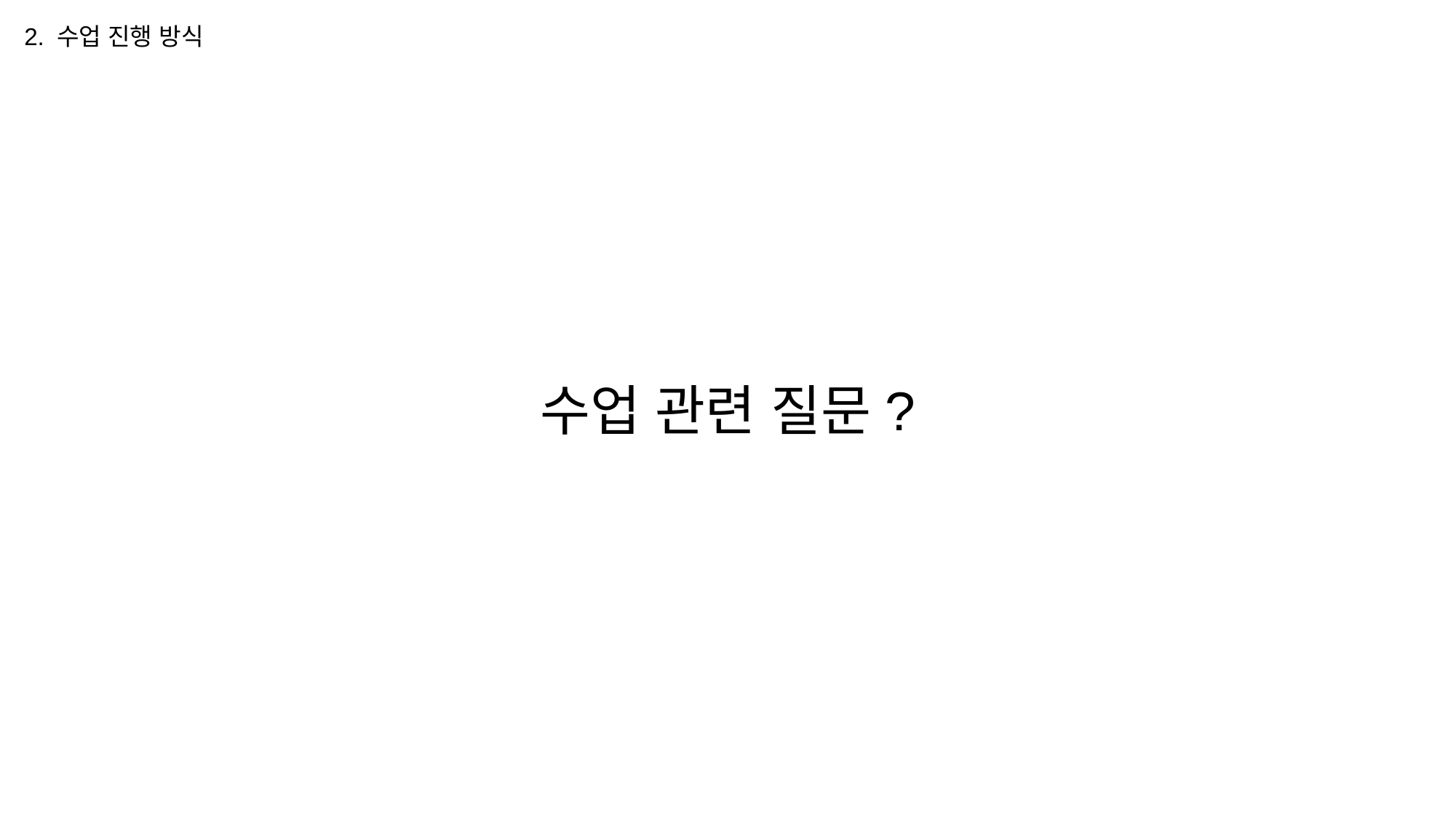

2. 수업 진행 방식
수업 관련 질문?